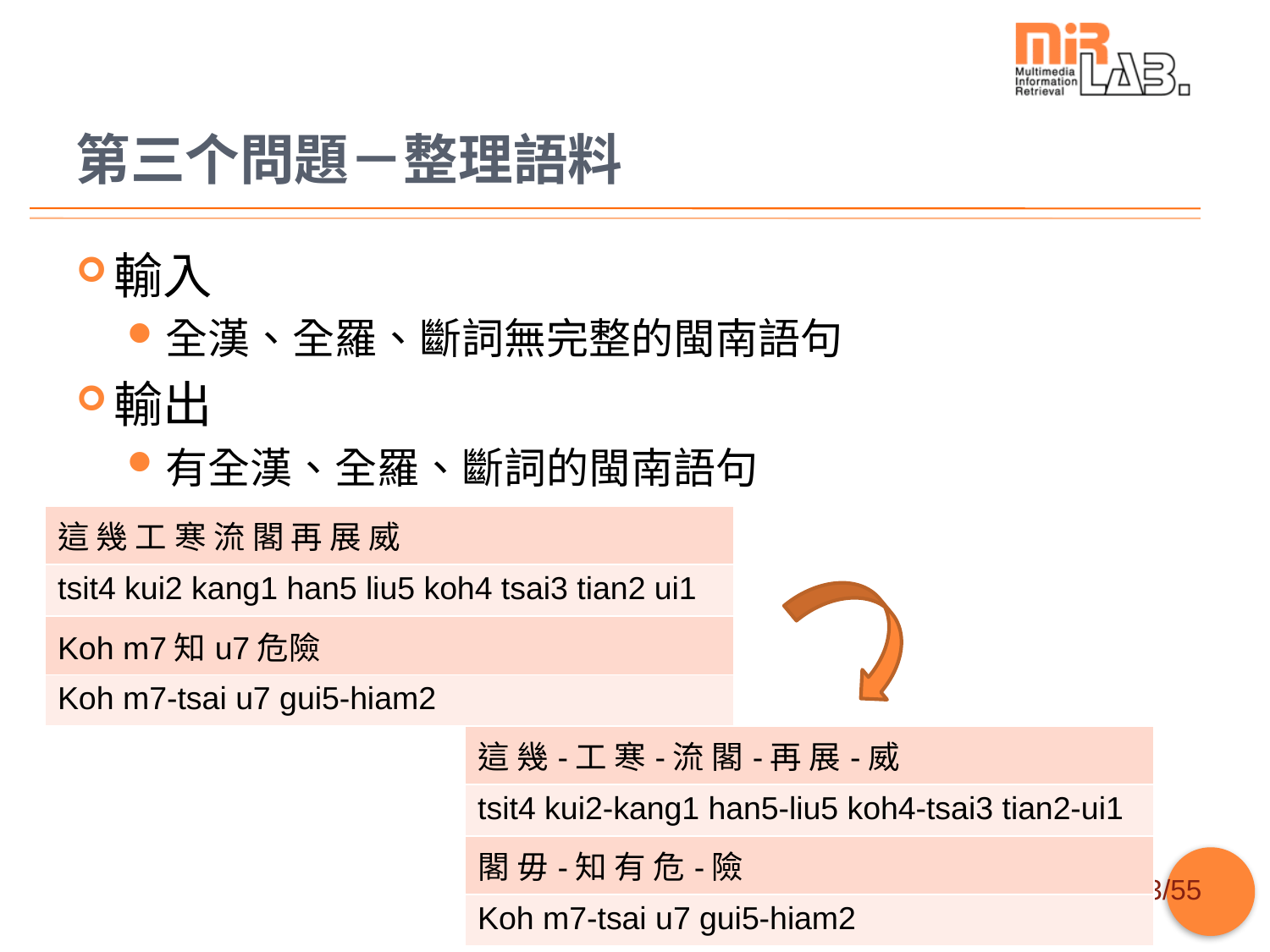

# 第三个問題－整理語料
輸入
全漢、全羅、斷詞無完整的閩南語句
輸出
有全漢、全羅、斷詞的閩南語句
| 這 幾 工 寒 流 閣 再 展 威 |
| --- |
| tsit4 kui2 kang1 han5 liu5 koh4 tsai3 tian2 ui1 |
| Koh m7知u7危險 |
| Koh m7-tsai u7 gui5-hiam2 |

| 這 幾-工 寒-流 閣-再 展-威 |
| --- |
| tsit4 kui2-kang1 han5-liu5 koh4-tsai3 tian2-ui1 |
| 閣 毋-知 有 危-險 |
| Koh m7-tsai u7 gui5-hiam2 |